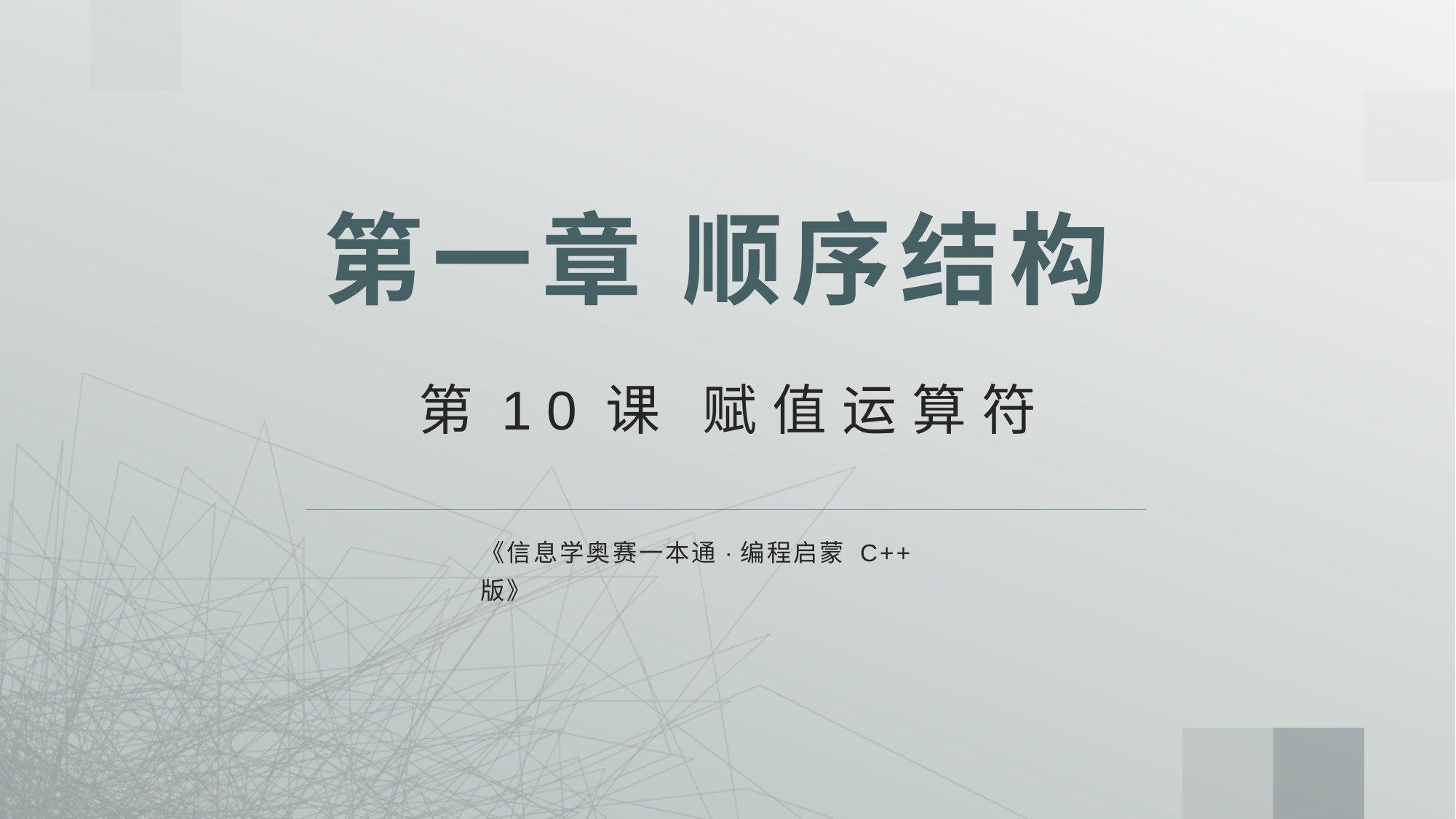

# 第一章 顺序结构
第10课 赋值运算符
《信息学奥赛一本通·编程启蒙 C++版》